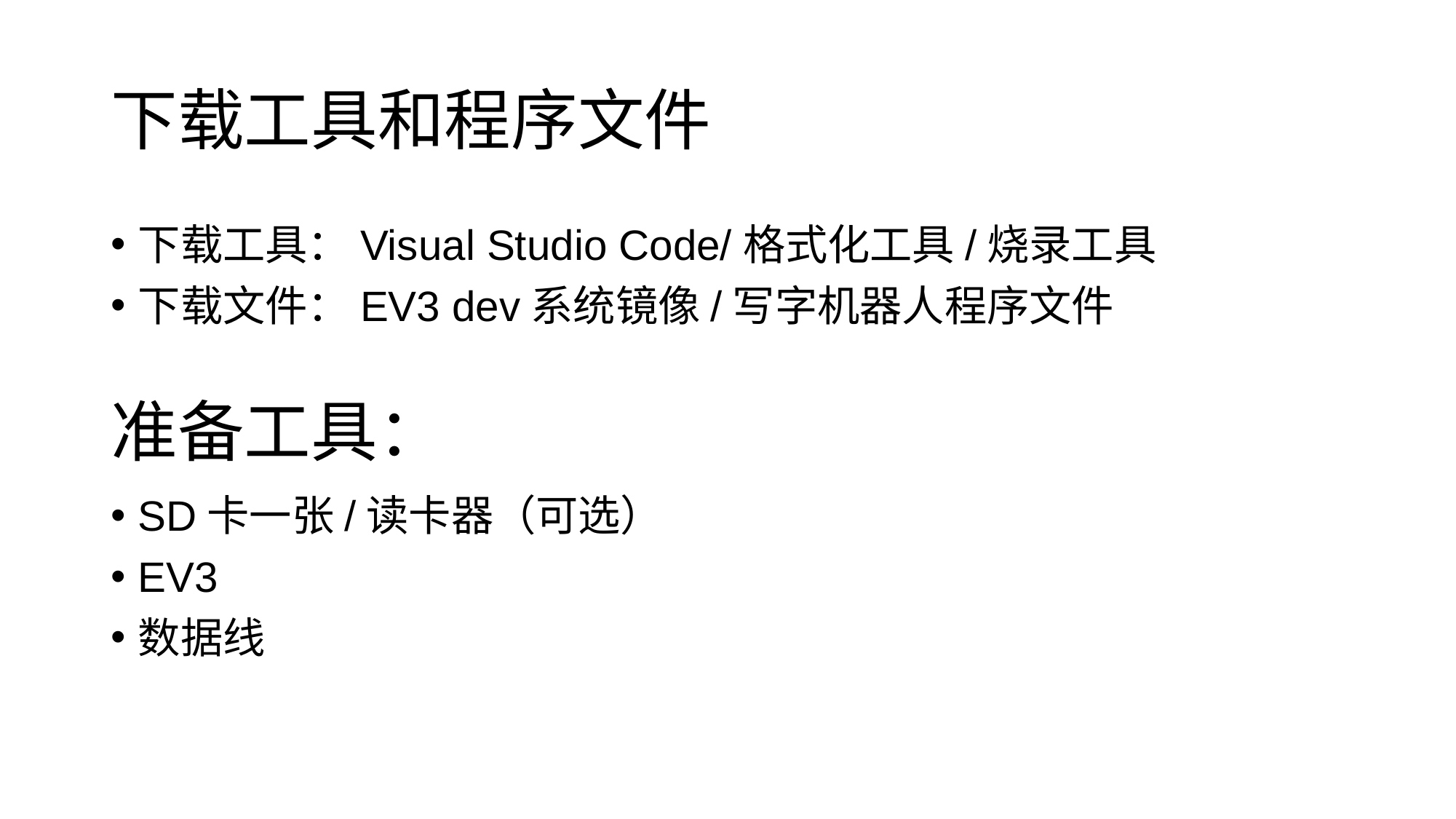

# 下载工具和程序文件
下载工具：Visual Studio Code/格式化工具/烧录工具
下载文件：EV3 dev系统镜像/写字机器人程序文件
准备工具：
SD卡一张/读卡器（可选）
EV3
数据线